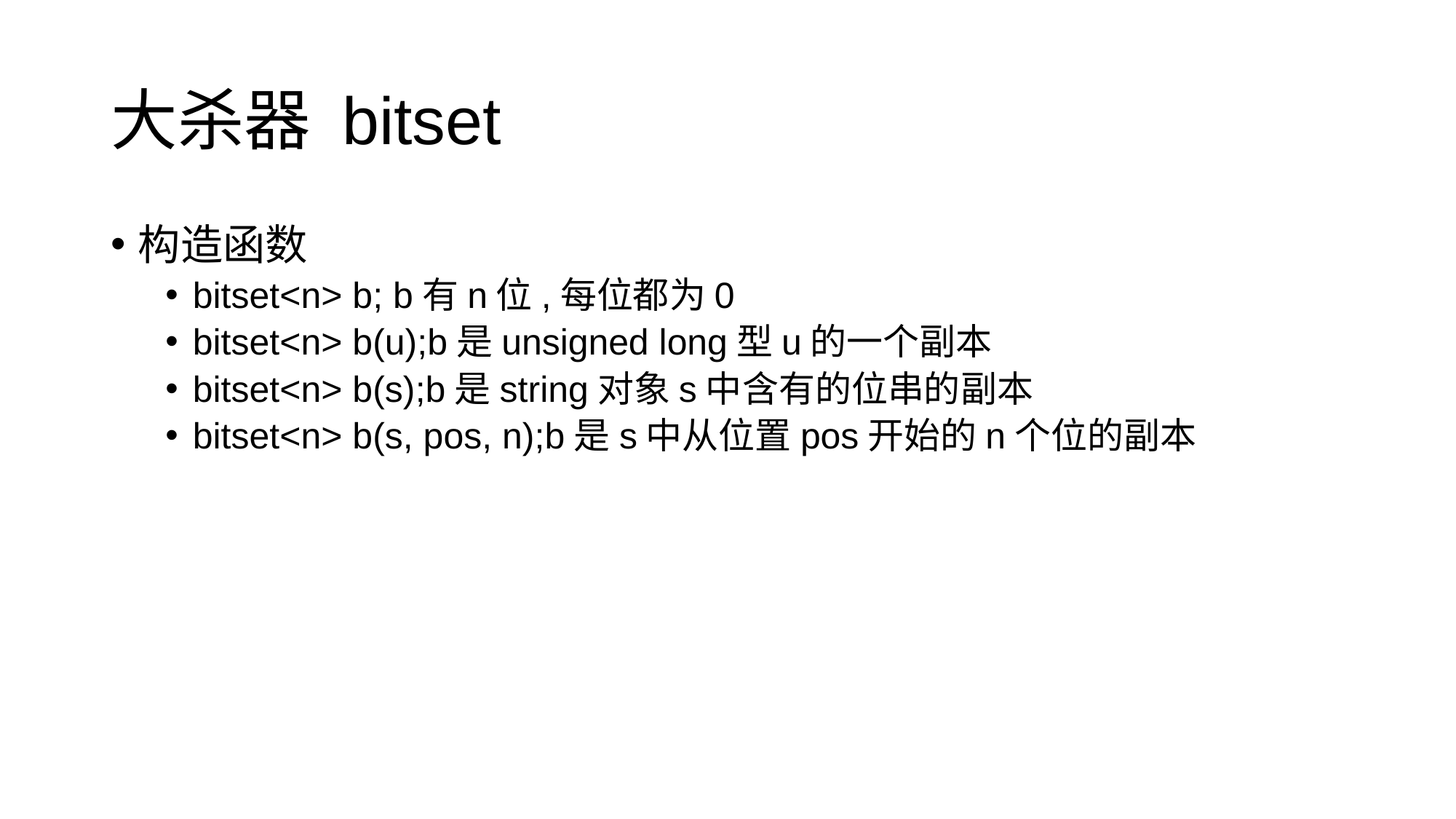

# 大杀器 bitset
构造函数
bitset<n> b; b有n位,每位都为0
bitset<n> b(u);b是unsigned long型u的一个副本
bitset<n> b(s);b是string对象s中含有的位串的副本
bitset<n> b(s, pos, n);b是s中从位置pos开始的n个位的副本